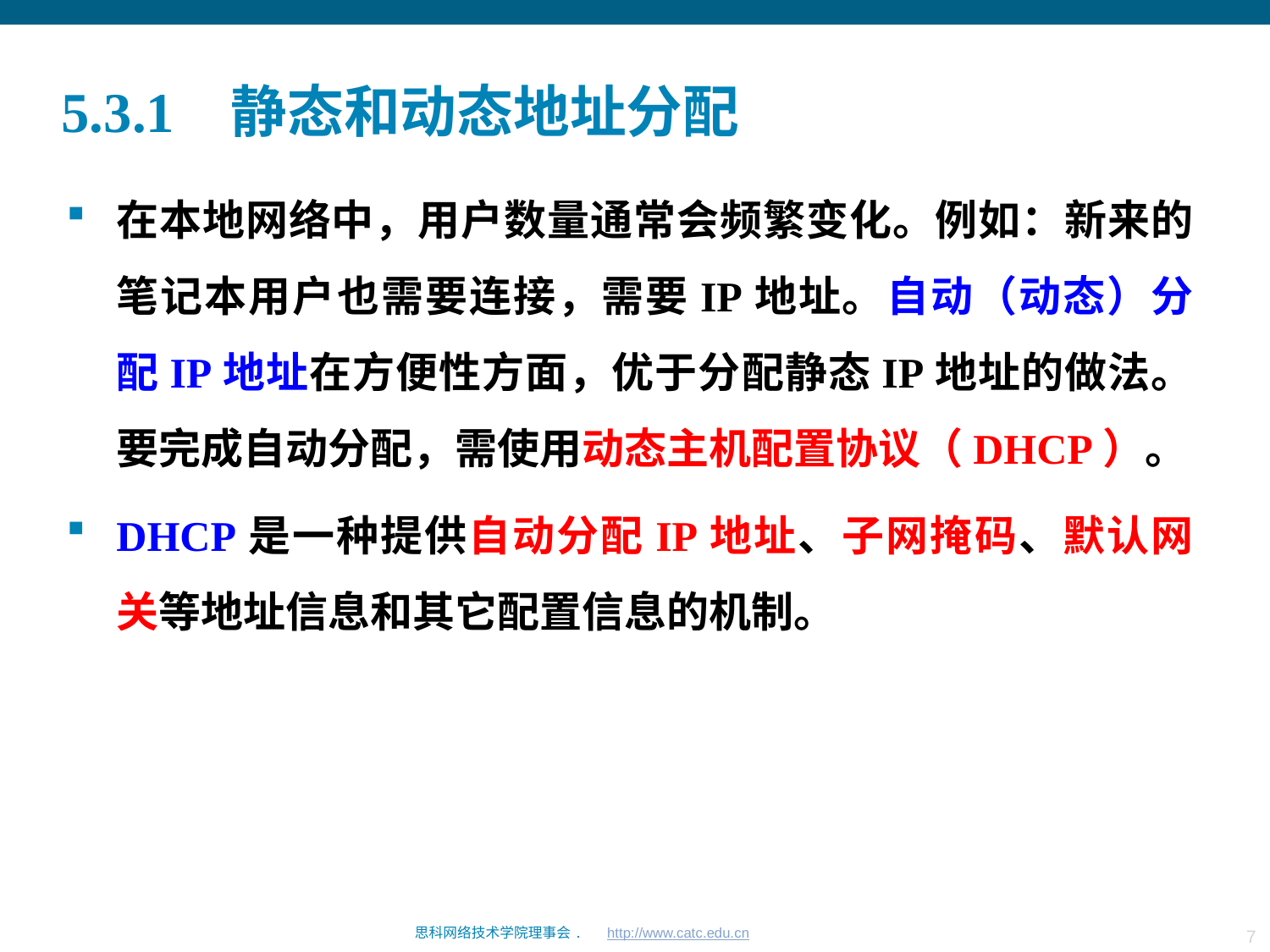

5.3.1   静态和动态地址分配
在本地网络中，用户数量通常会频繁变化。例如：新来的笔记本用户也需要连接，需要IP地址。自动（动态）分配IP地址在方便性方面，优于分配静态IP地址的做法。要完成自动分配，需使用动态主机配置协议（DHCP）。
DHCP是一种提供自动分配IP地址、子网掩码、默认网关等地址信息和其它配置信息的机制。